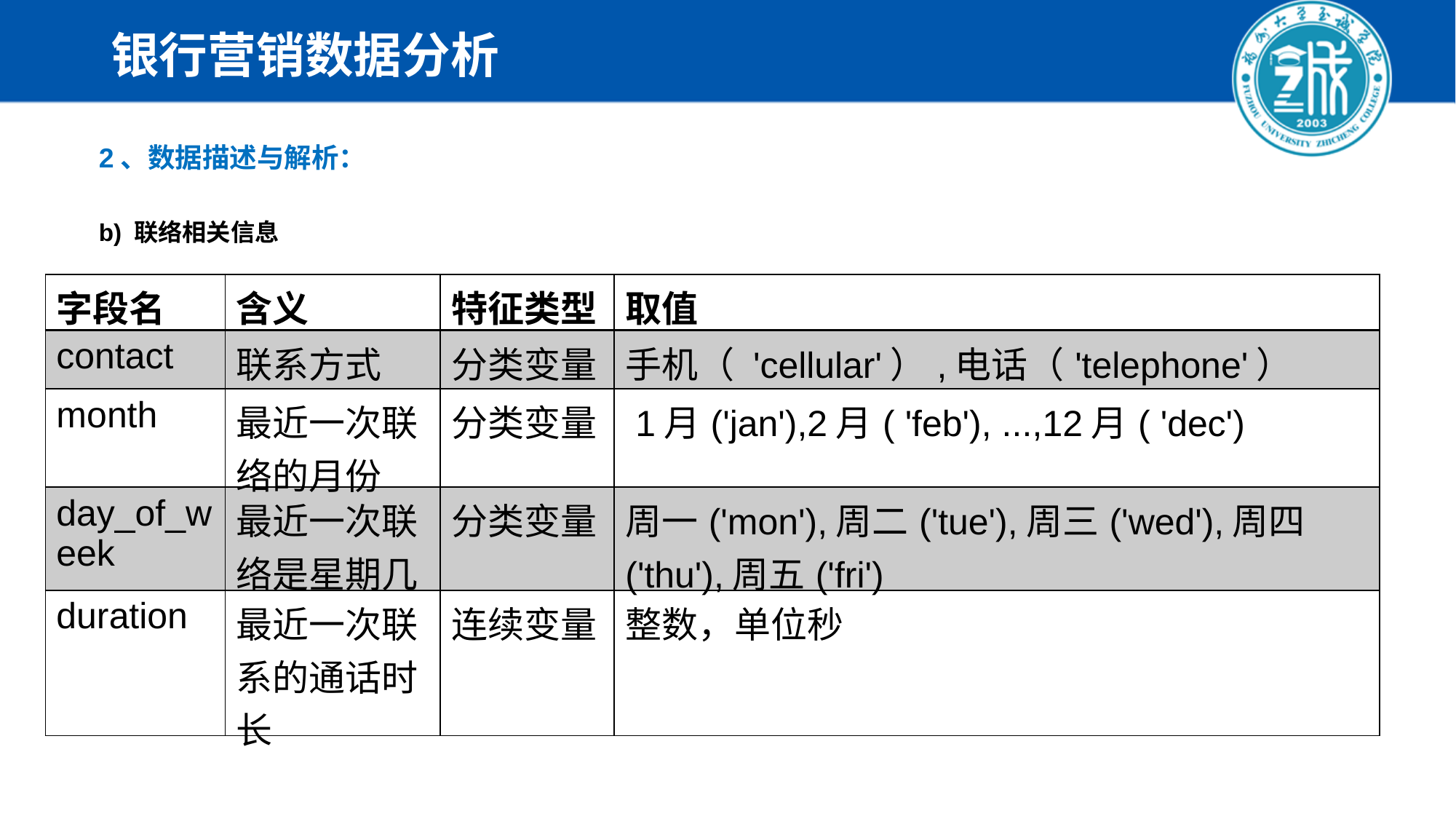

# 银行营销数据分析
2、数据描述与解析：
b) 联络相关信息

| 字段名 | 含义 | 特征类型 | 取值 |
| --- | --- | --- | --- |
| contact | 联系方式 | 分类变量 | 手机（ 'cellular'）,电话（'telephone'） |
| month | 最近一次联络的月份 | 分类变量 | 1月('jan'),2月( 'feb'), ...,12月( 'dec') |
| day\_of\_week | 最近一次联络是星期几 | 分类变量 | 周一('mon'),周二('tue'),周三('wed'),周四('thu'),周五('fri') |
| duration | 最近一次联系的通话时长 | 连续变量 | 整数，单位秒 |